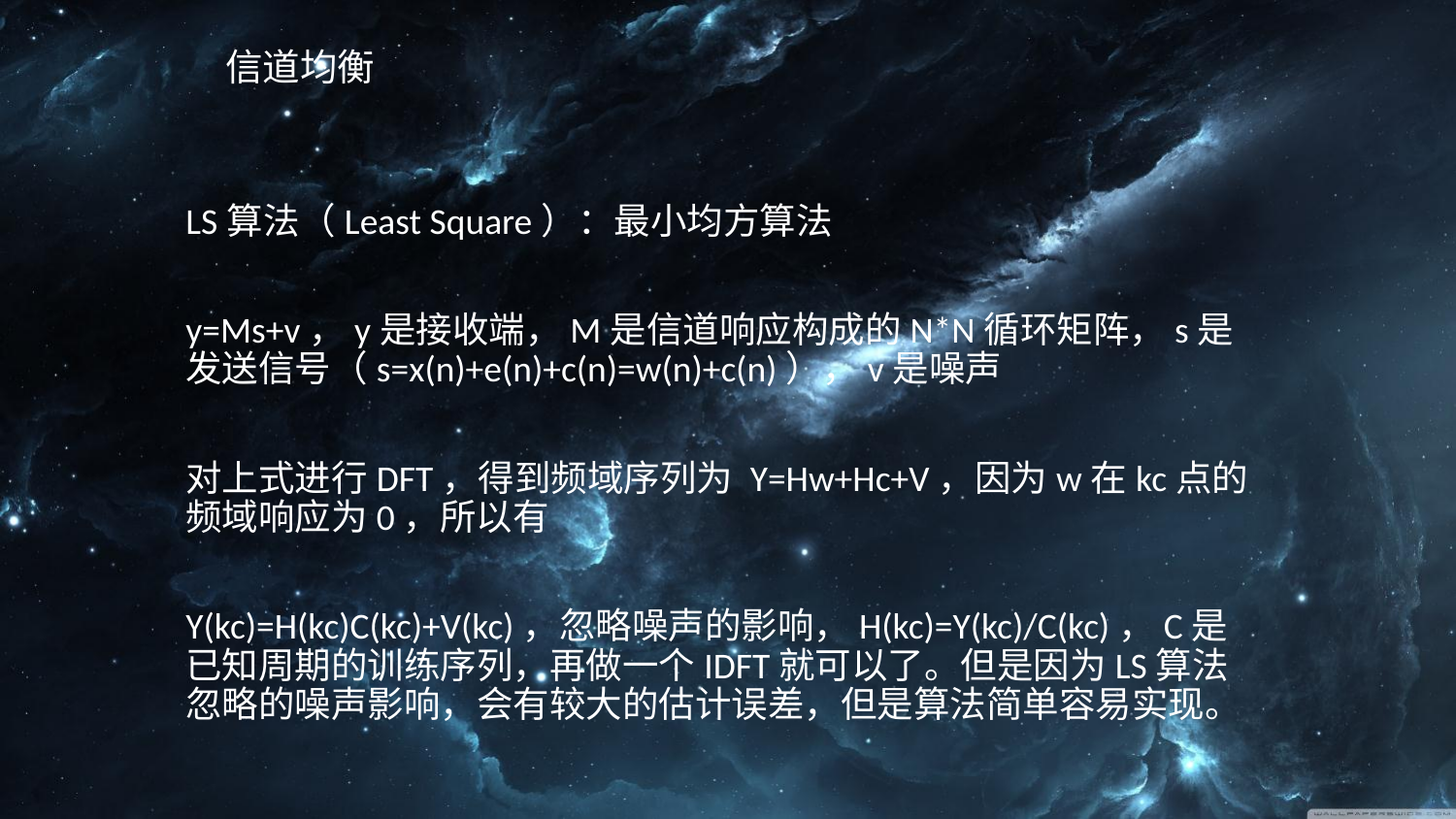

# 信道均衡
LS算法（Least Square）：最小均方算法

y=Ms+v，y是接收端，M是信道响应构成的N*N循环矩阵，​​​​s是发送信号（s=x(n)+e(n)+c(n)=w(n)+c(n)），v是噪声

对上式进行DFT，得到频域序列为 Y=Hw+Hc+V，因为w在kc点的频域响应为0，所以有

Y(kc)=H(kc)C(kc)+V(kc)，忽略噪声的影响，H(kc)=Y(kc)/C(kc)，C是已知周期的训练序列，再做一个IDFT就可以了。但是因为LS算法忽略的噪声影响，会有较大的估计误差，但是算法简单容易实现。